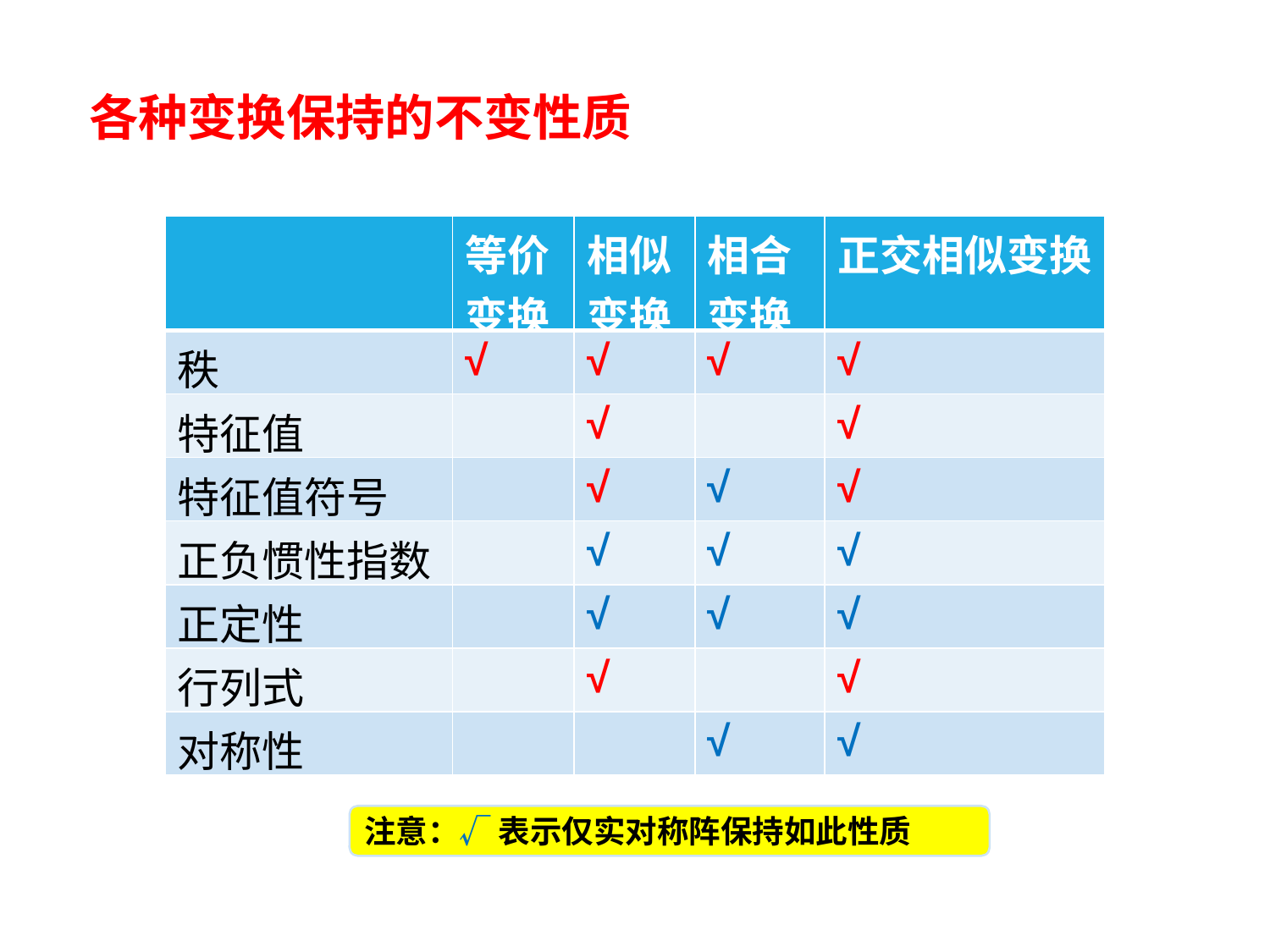

各种变换保持的不变性质
|  | 等价变换 | 相似变换 | 相合变换 | 正交相似变换 |
| --- | --- | --- | --- | --- |
| 秩 | √ | √ | √ | √ |
| 特征值 |  | √ |  | √ |
| 特征值符号 |  | √ | √ | √ |
| 正负惯性指数 |  | √ | √ | √ |
| 正定性 |  | √ | √ | √ |
| 行列式 |  | √ |  | √ |
| 对称性 |  |  | √ | √ |
注意：√ 表示仅实对称阵保持如此性质